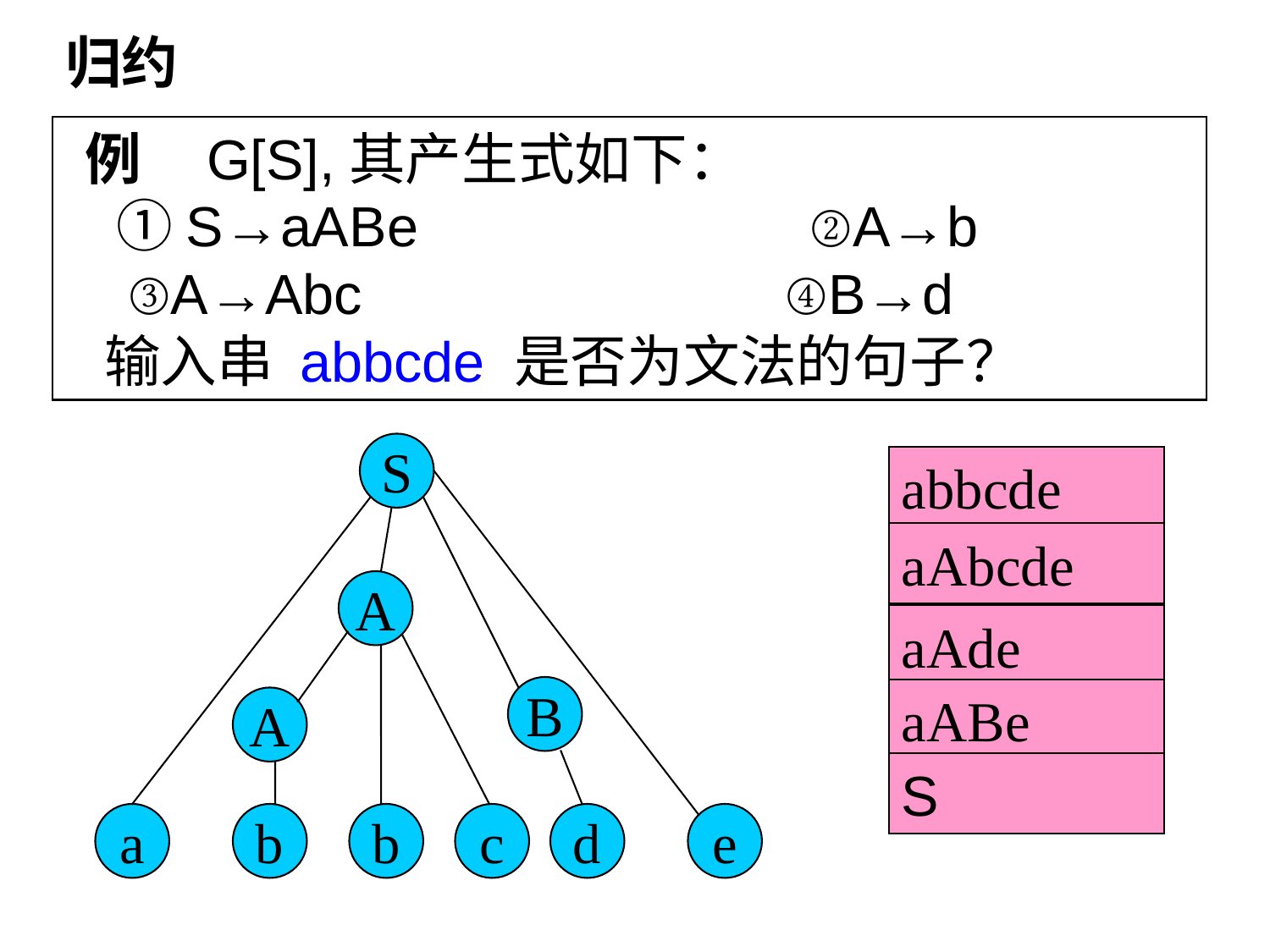

归约
 例    G[S],其产生式如下：
    ①S→aABe                         ②A→b
    ③A→Abc                           ④B→d
  输入串 abbcde 是否为文法的句子？

S

abbcde
aAbcde
A

aAde
B

aABe
A

S
a
b
b
c
d
e